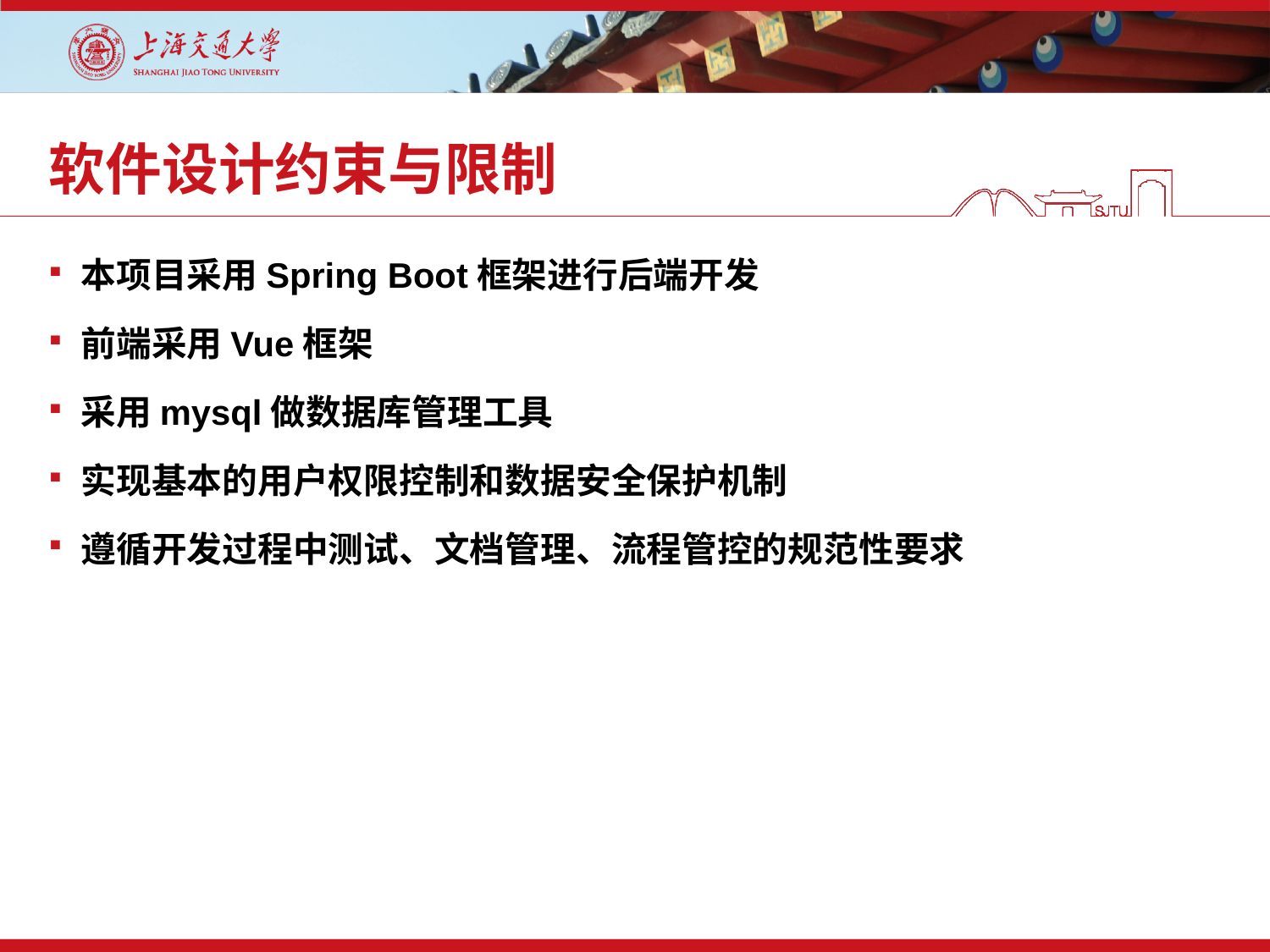

# 软件设计约束与限制
本项目采用Spring Boot框架进行后端开发
前端采用Vue框架
采用mysql做数据库管理工具
实现基本的用户权限控制和数据安全保护机制
遵循开发过程中测试、文档管理、流程管控的规范性要求